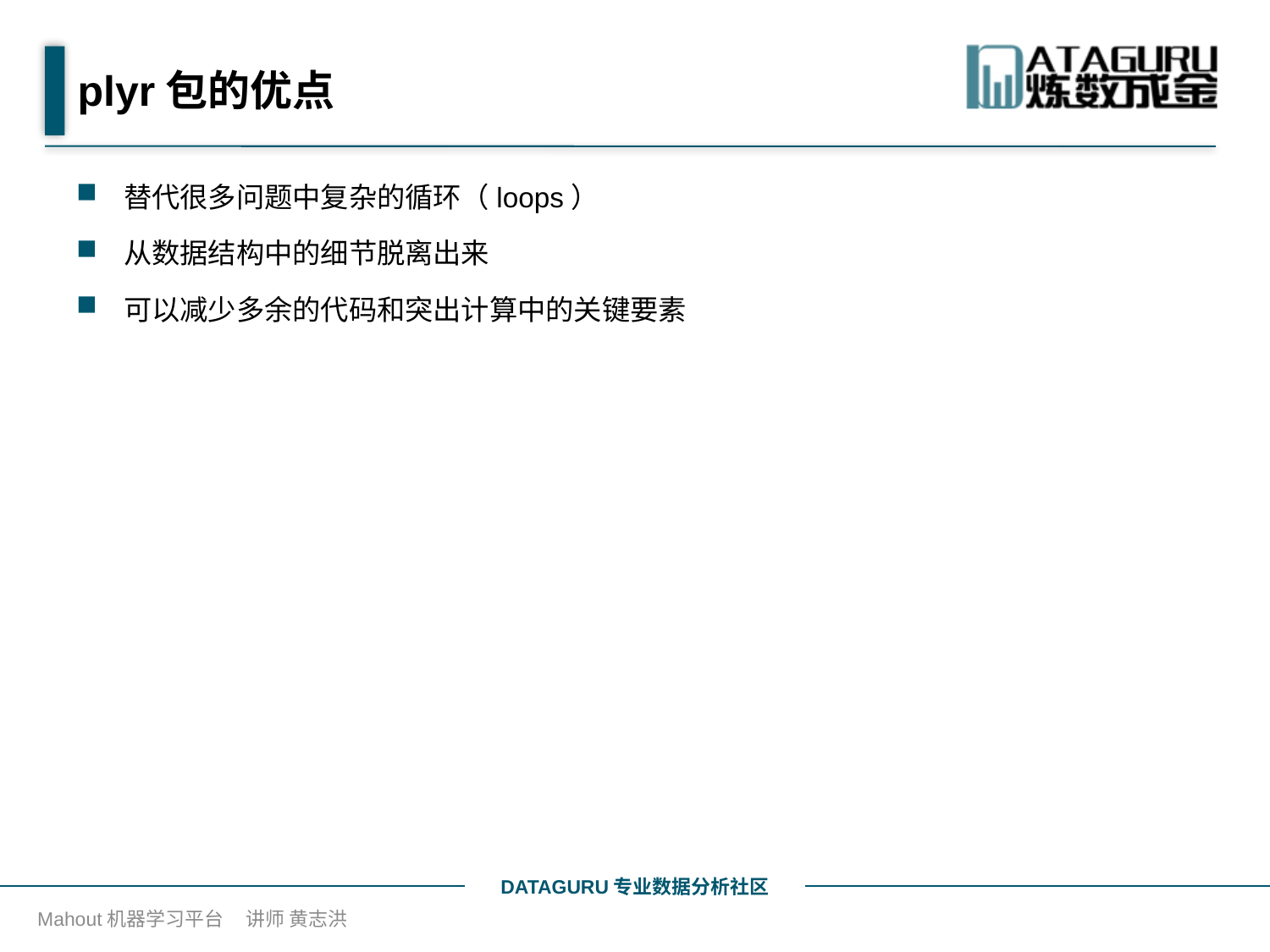

# plyr包的优点
替代很多问题中复杂的循环（loops）
从数据结构中的细节脱离出来
可以减少多余的代码和突出计算中的关键要素